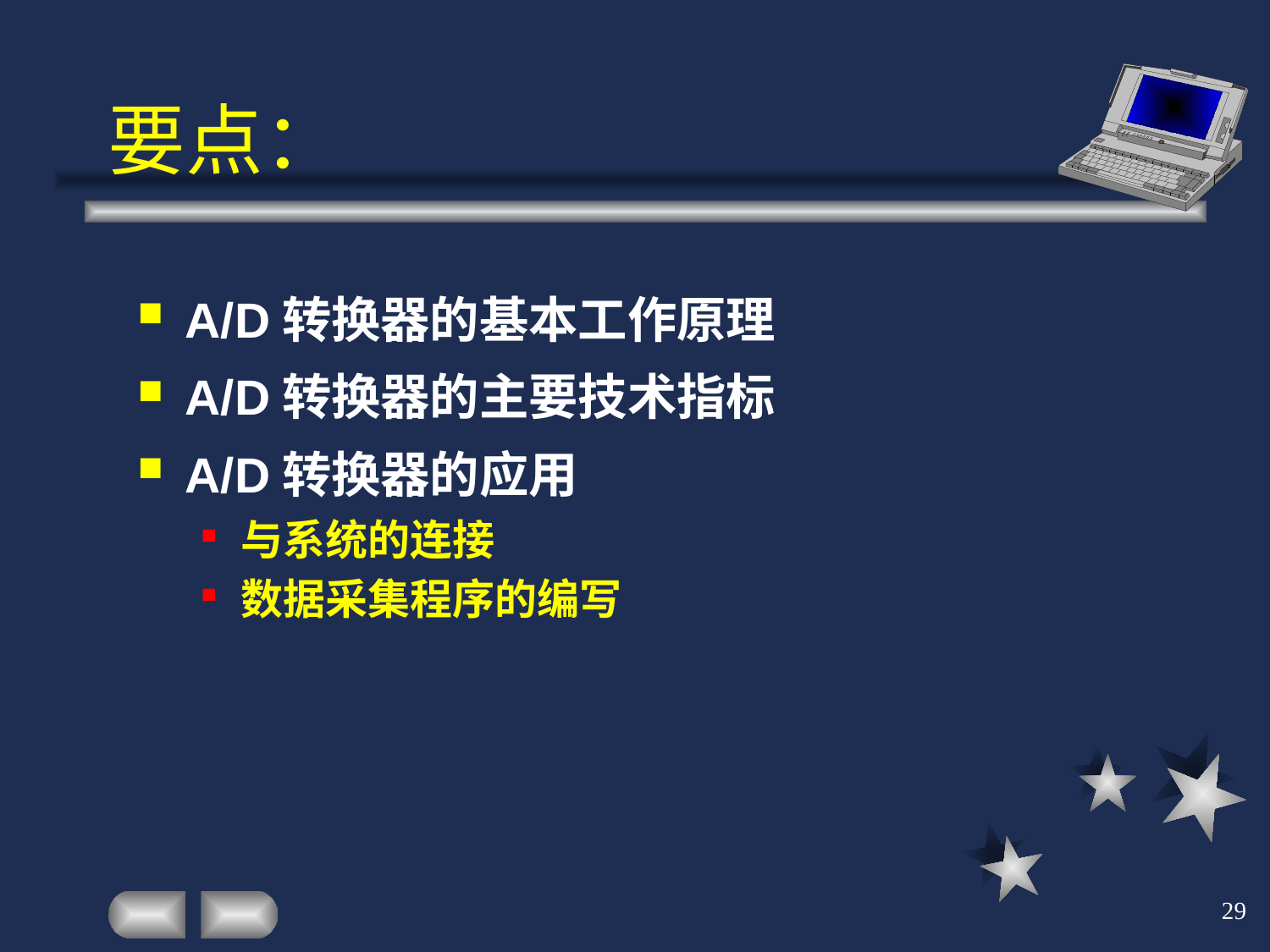

# 要点：
A/D转换器的基本工作原理
A/D转换器的主要技术指标
A/D转换器的应用
与系统的连接
数据采集程序的编写
29